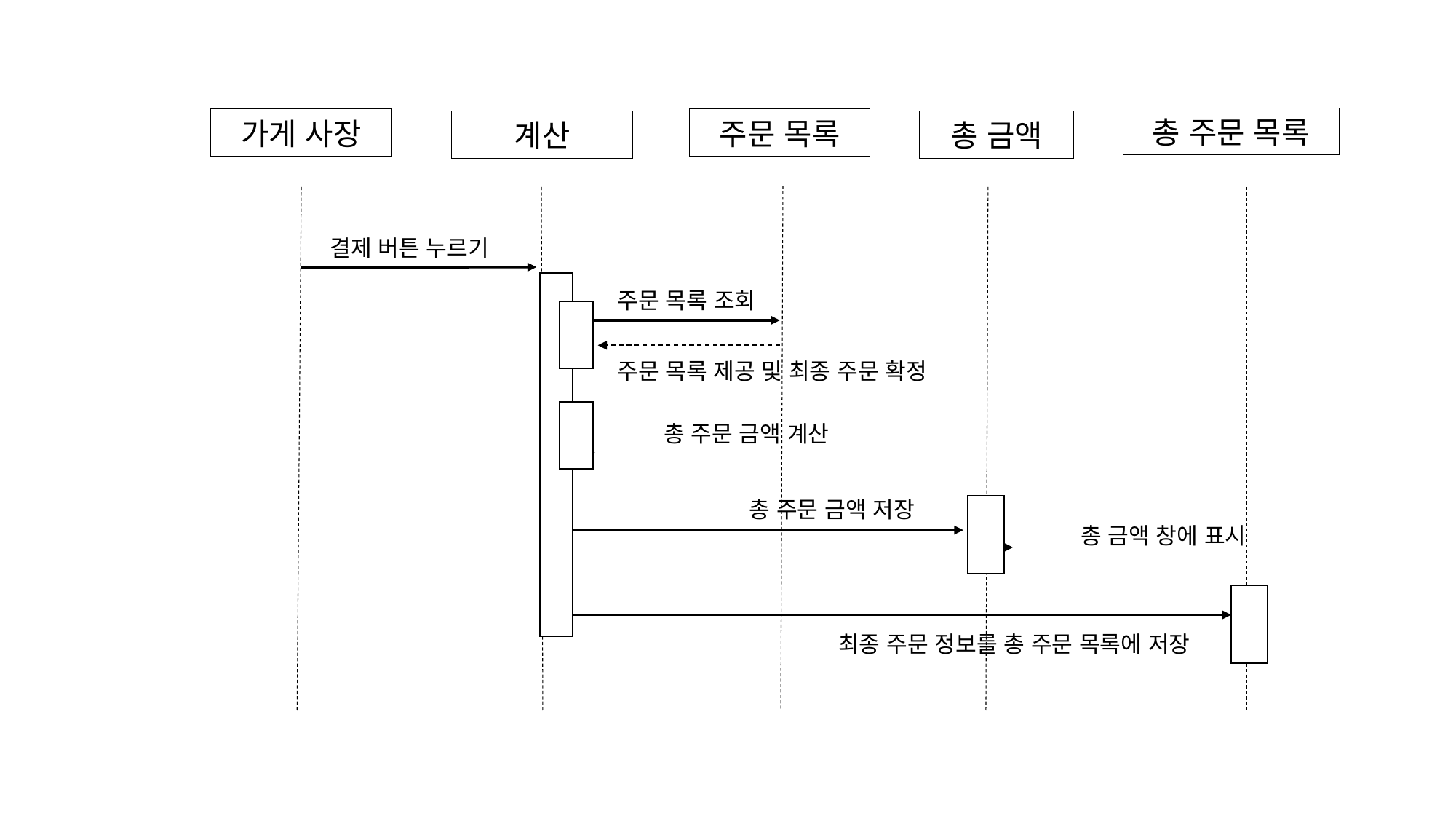

총 주문 목록
가게 사장
주문 목록
계산
총 금액
결제 버튼 누르기

주문 목록 조회

주문 목록 제공 및 최종 주문 확정

총 주문 금액 계산
총 주문 금액 저장

총 금액 창에 표시

최종 주문 정보를 총 주문 목록에 저장